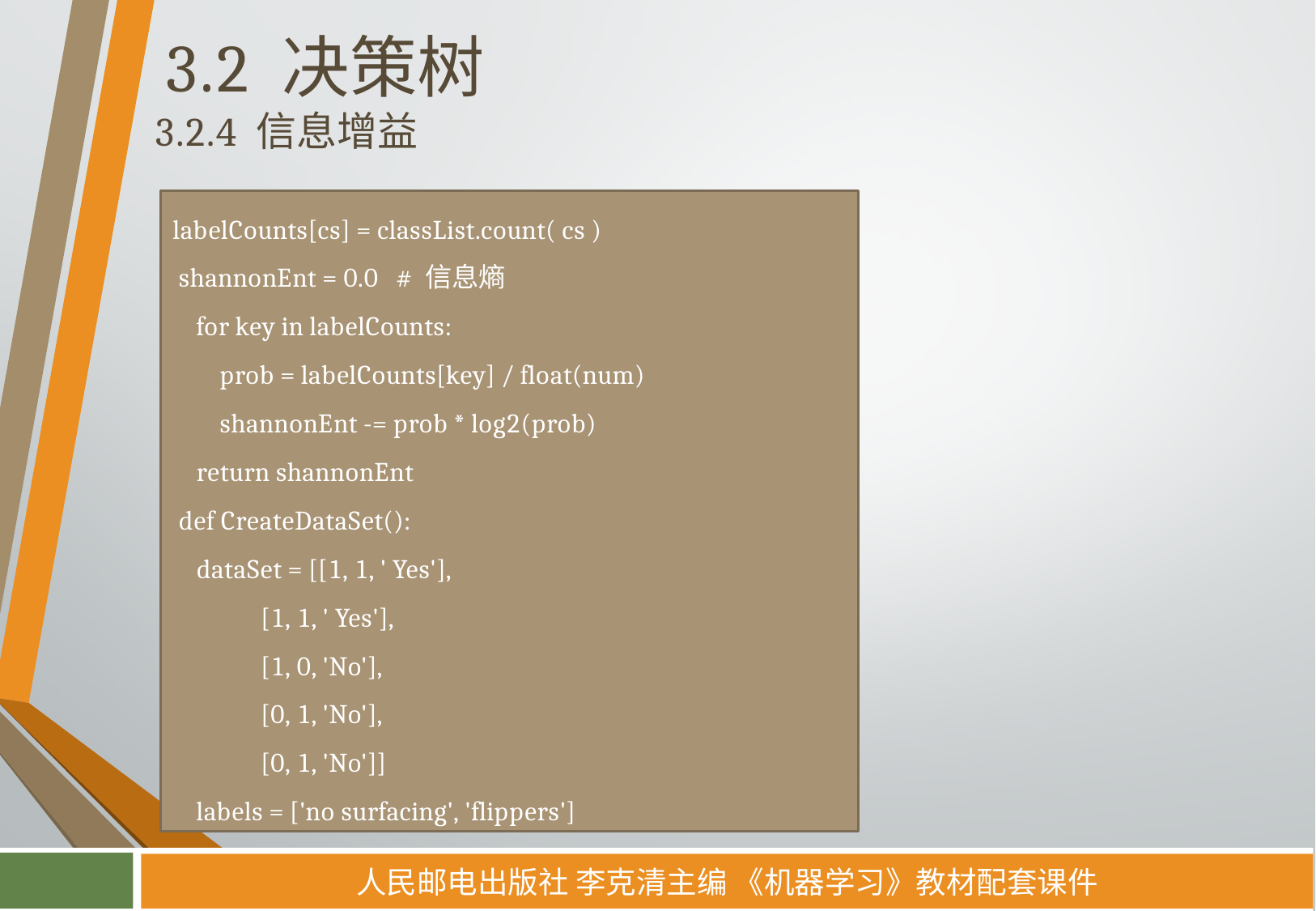

# 3.2 决策树
3.2.4 信息增益
labelCounts[cs] = classList.count( cs )
 shannonEnt = 0.0   # 信息熵
    for key in labelCounts:
        prob = labelCounts[key] / float(num)
        shannonEnt -= prob * log2(prob)
    return shannonEnt
 def CreateDataSet():
    dataSet = [[1, 1, ' Yes'],
               [1, 1, ' Yes'],
               [1, 0, 'No'],
               [0, 1, 'No'],
               [0, 1, 'No']]
    labels = ['no surfacing', 'flippers']